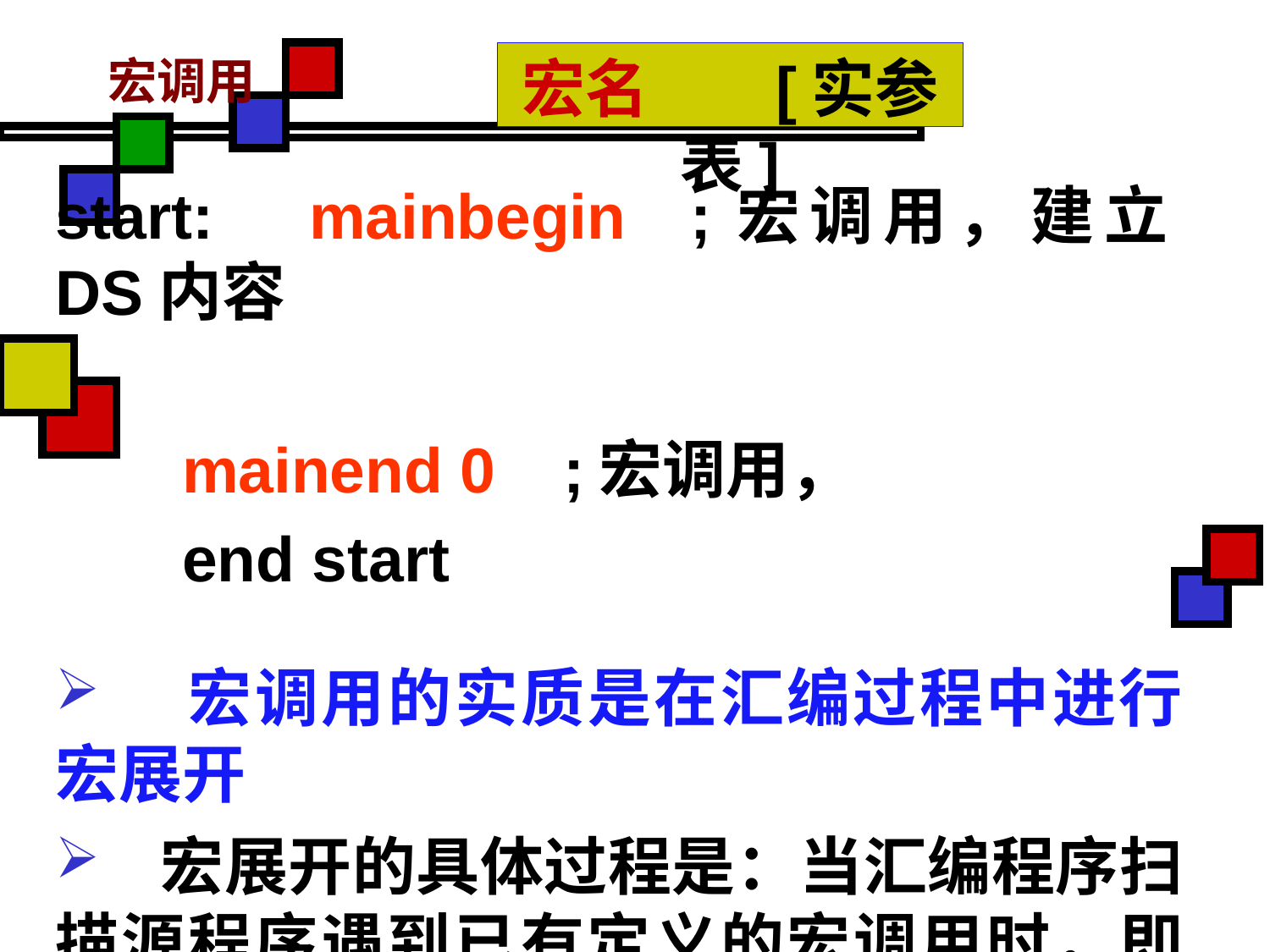

# 宏调用
宏名	[实参表]
start:	mainbegin	;宏调用，建立DS内容

	mainend 0	;宏调用，
	end start
    宏调用的实质是在汇编过程中进行宏展开
   宏展开的具体过程是：当汇编程序扫描源程序遇到已有定义的宏调用时，即用相应的宏定义体取代源程序的宏指令，同时用位置匹配的实参对形参进行取代